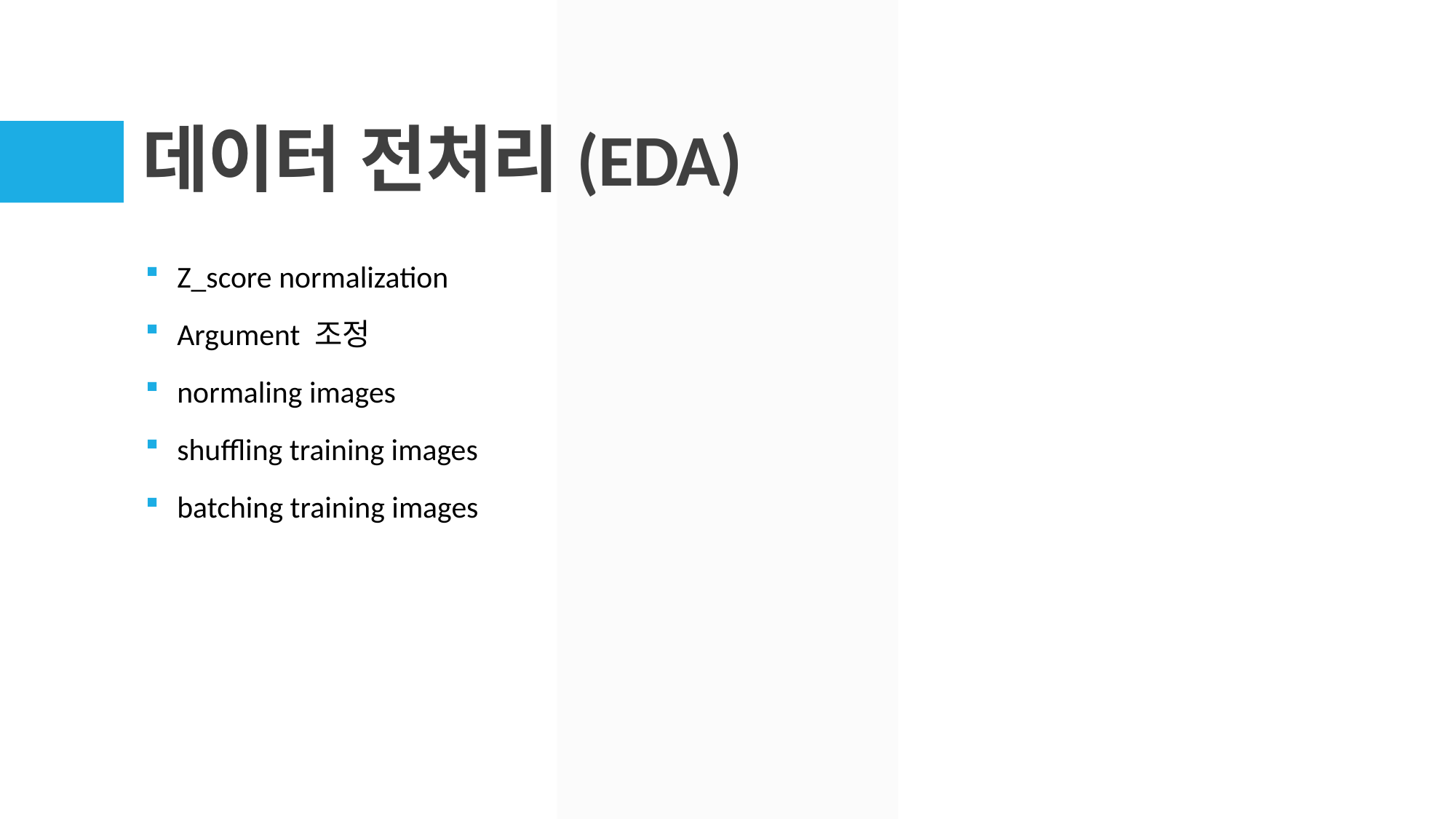

# 데이터 전처리(EDA)
Z_score normalization
Argument 조정
normaling images
shuffling training images
batching training images